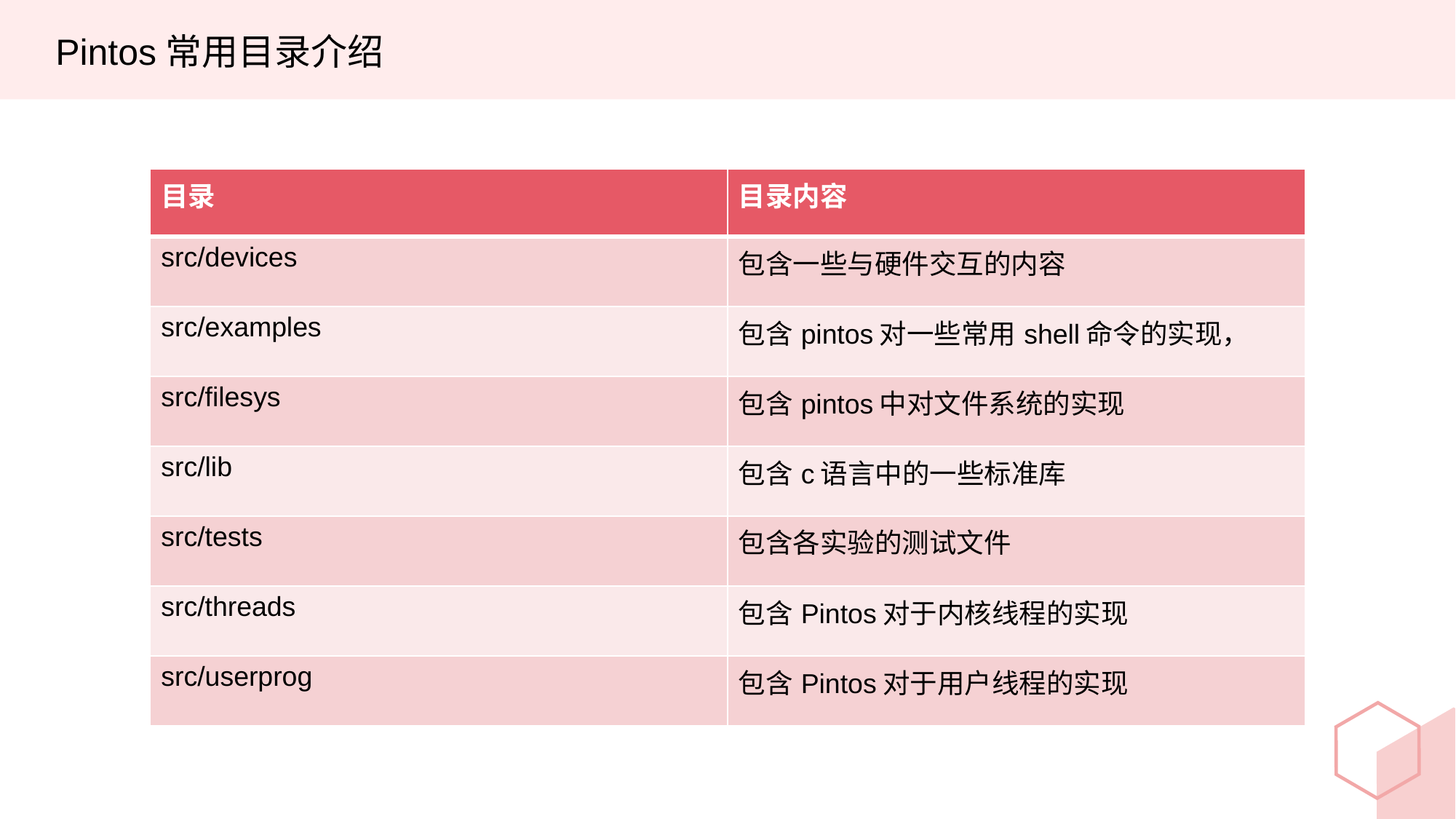

Pintos常用目录介绍
| 目录 | 目录内容 |
| --- | --- |
| src/devices | 包含一些与硬件交互的内容 |
| src/examples | 包含pintos对一些常用shell命令的实现， |
| src/filesys | 包含pintos中对文件系统的实现 |
| src/lib | 包含c语言中的一些标准库 |
| src/tests | 包含各实验的测试文件 |
| src/threads | 包含Pintos对于内核线程的实现 |
| src/userprog | 包含Pintos对于用户线程的实现 |